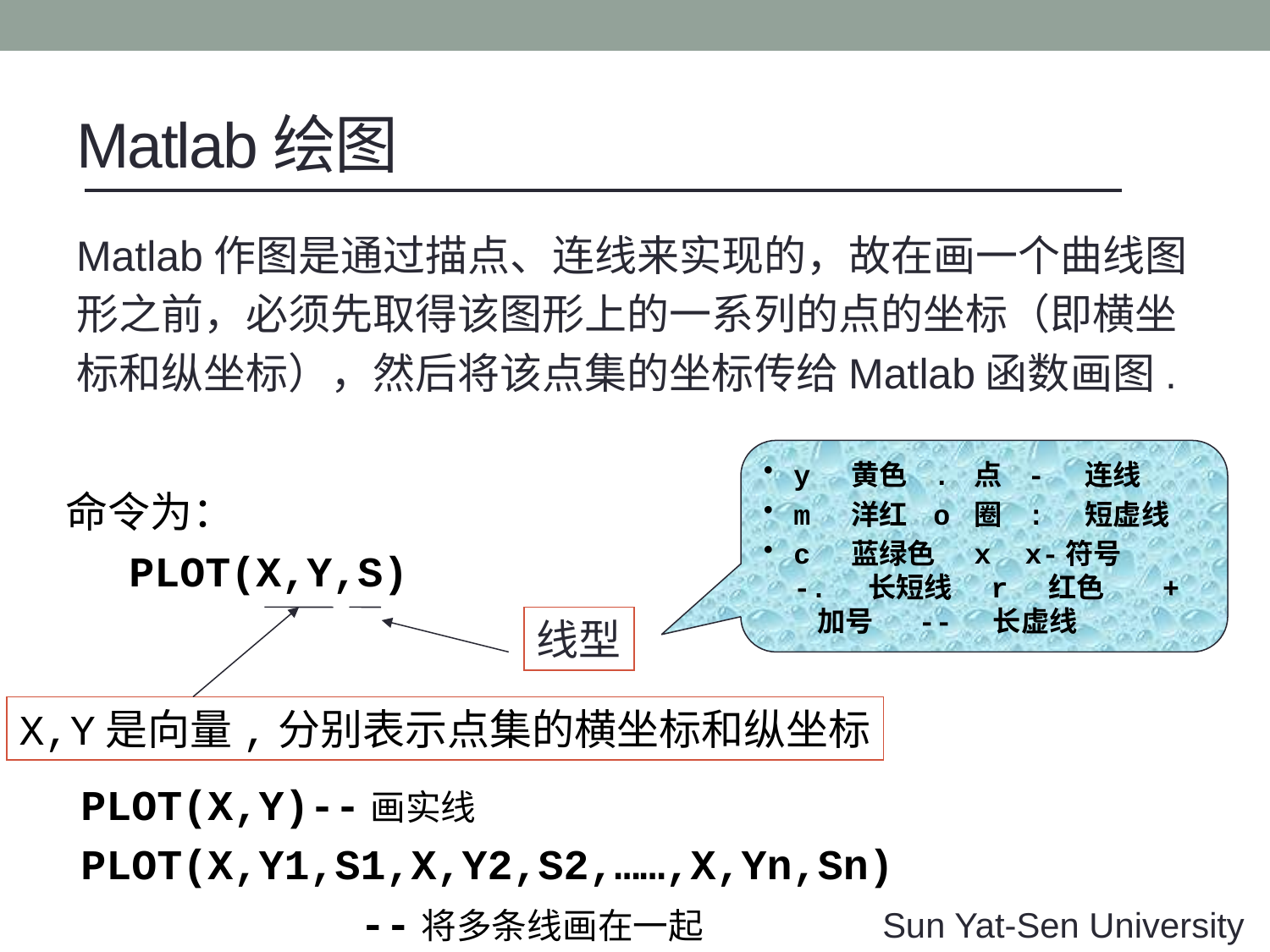

# Matlab绘图
Matlab作图是通过描点、连线来实现的，故在画一个曲线图
形之前，必须先取得该图形上的一系列的点的坐标（即横坐
标和纵坐标），然后将该点集的坐标传给Matlab函数画图.

y  黄色   . 点   -  连线
m  洋红   o 圈   :  短虚线
c  蓝绿色     x  x-符号       -.  长短线     r  红色        +   加号      --  长虚线

命令为：
PLOT(X,Y,S)

线型

X,Y是向量,分别表示点集的横坐标和纵坐标
PLOT(X,Y)--画实线
PLOT(X,Y1,S1,X,Y2,S2,……,X,Yn,Sn)
           --将多条线画在一起